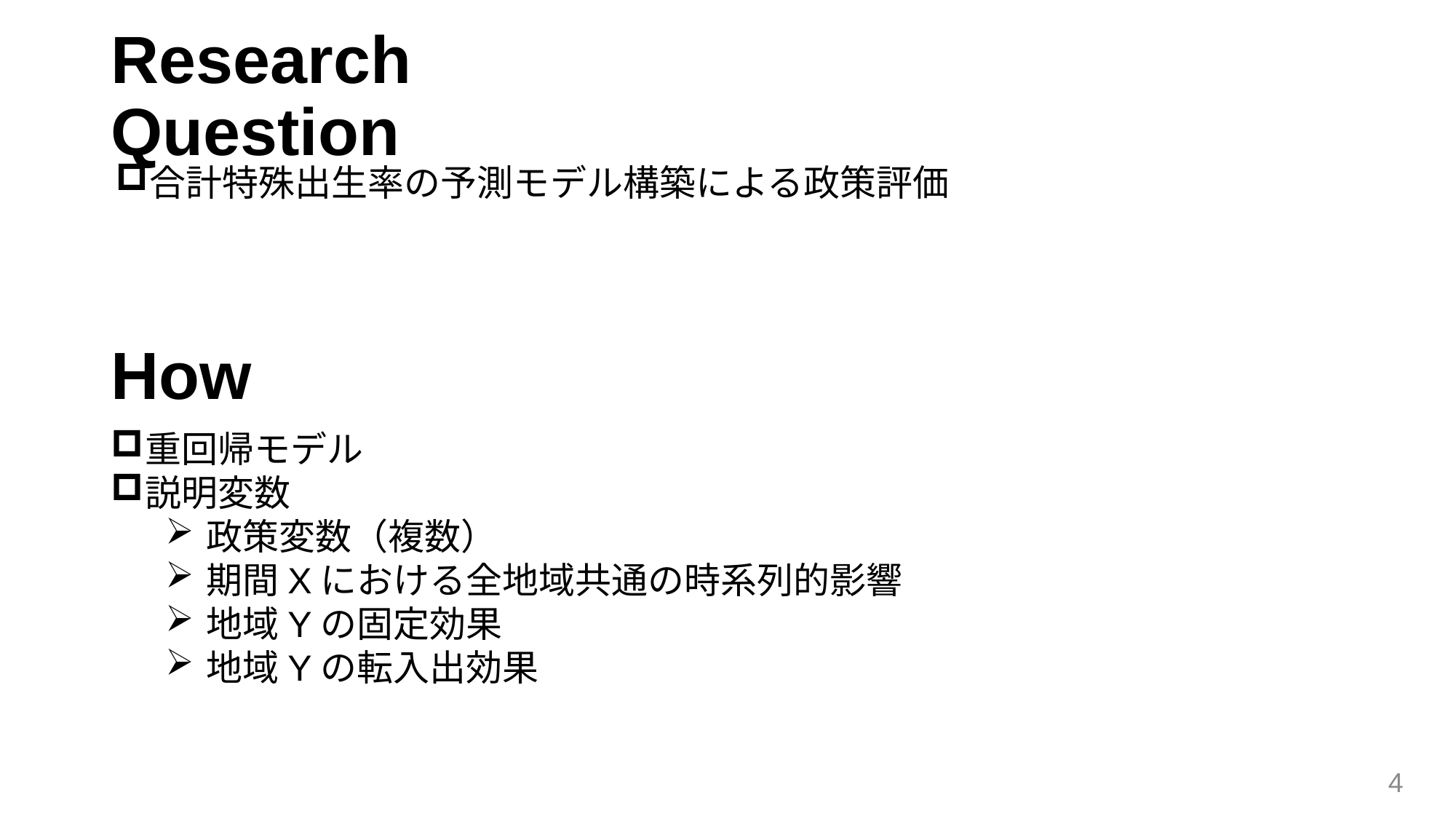

# Research Question
合計特殊出生率の予測モデル構築による政策評価
How
重回帰モデル
説明変数
政策変数（複数）
期間Xにおける全地域共通の時系列的影響
地域Yの固定効果
地域Yの転入出効果
4